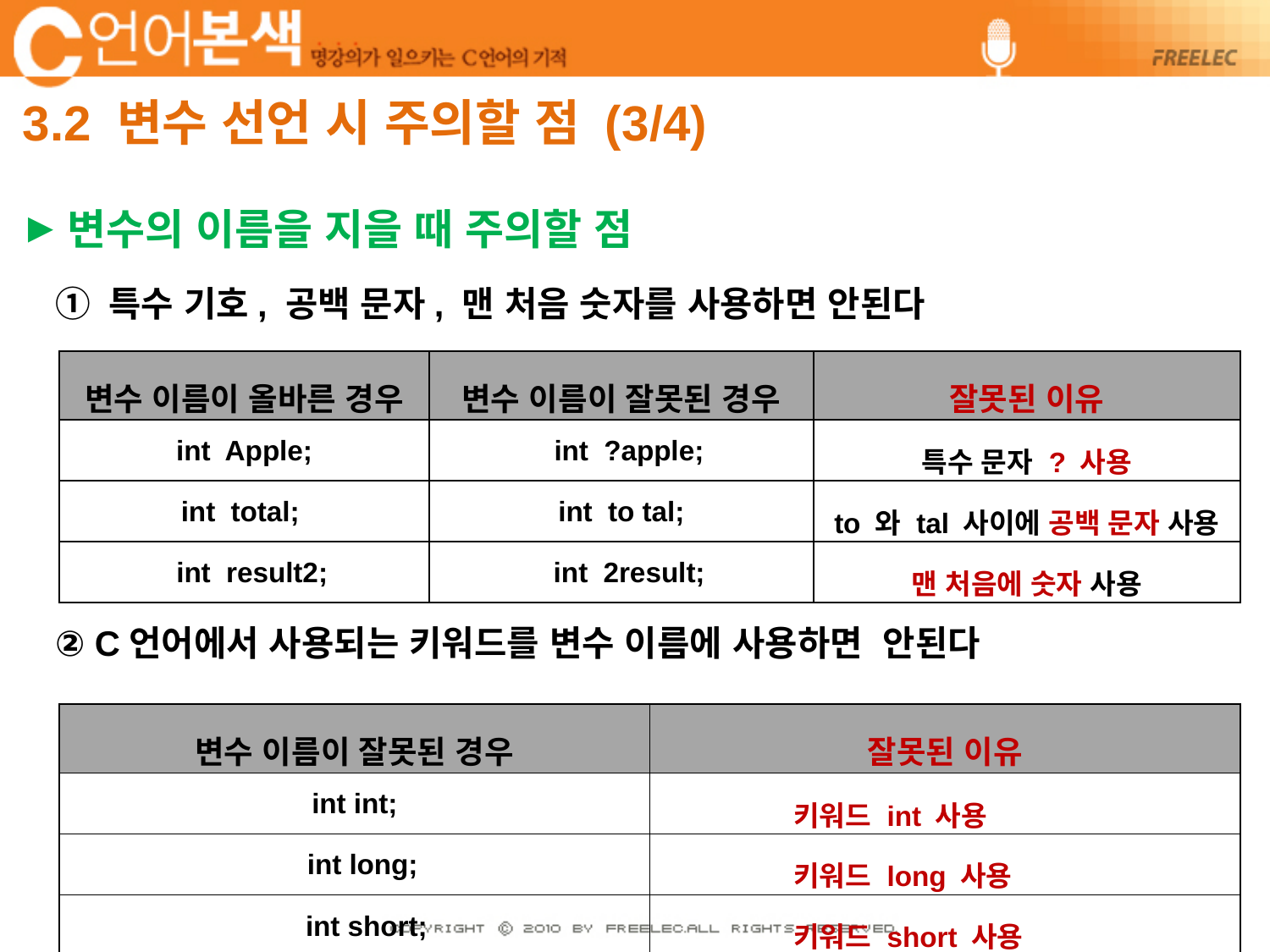

# 3.2 변수 선언 시 주의할 점 (3/4)
변수의 이름을 지을 때 주의할 점
① 특수 기호, 공백 문자, 맨 처음 숫자를 사용하면 안된다

② C언어에서 사용되는 키워드를 변수 이름에 사용하면  안된다

| 변수 이름이 올바른 경우 | 변수 이름이 잘못된 경우 | 잘못된 이유 |
| --- | --- | --- |
| int Apple; | int ?apple; | 특수 문자 ? 사용 |
| int total; | int to tal; | to 와 tal 사이에 공백 문자 사용 |
| int result2; | int 2result; | 맨 처음에 숫자 사용 |
| 변수 이름이 잘못된 경우 | 잘못된 이유 |
| --- | --- |
| int int; | 키워드 int 사용 |
| int long; | 키워드 long 사용 |
| int short; | 키워드 short 사용 |